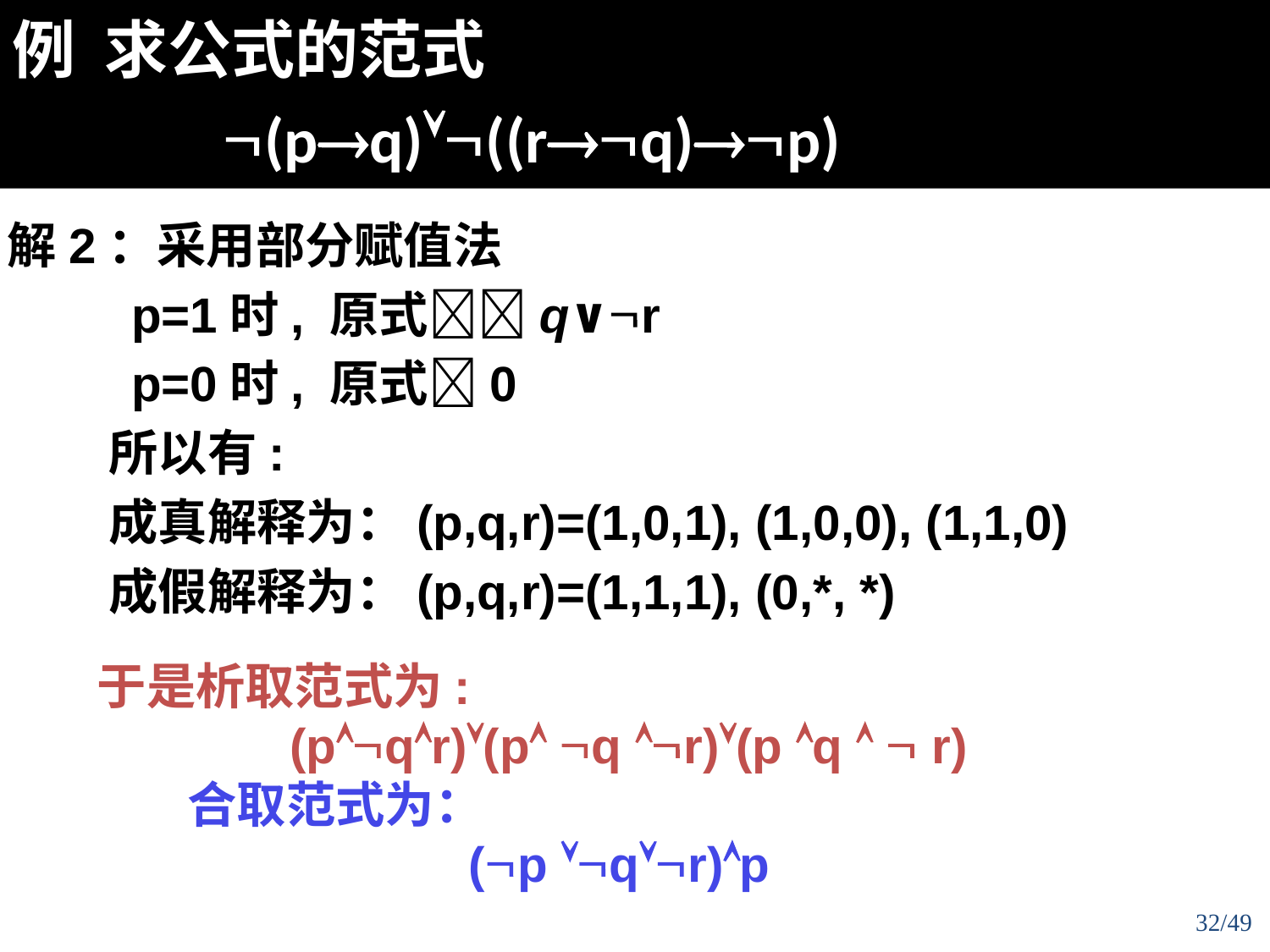

例  求公式的范式
            ¬(p→q)∨¬((r→¬q)→¬p)
解2：采用部分赋值法
         p=1时, 原式⇔¬q∨¬r
         p=0时, 原式⇔0
        所以有:
        成真解释为：(p,q,r)=(1,0,1), (1,0,0), (1,1,0)
        成假解释为：(p,q,r)=(1,1,1), (0,*, *)
于是析取范式为:
              (p∧¬q∧r)∨(p∧ ¬q ∧¬r)∨(p ∧q ∧ ¬ r)
       合取范式为：
                           (¬p ∨¬q∨¬r)∧p
32/49